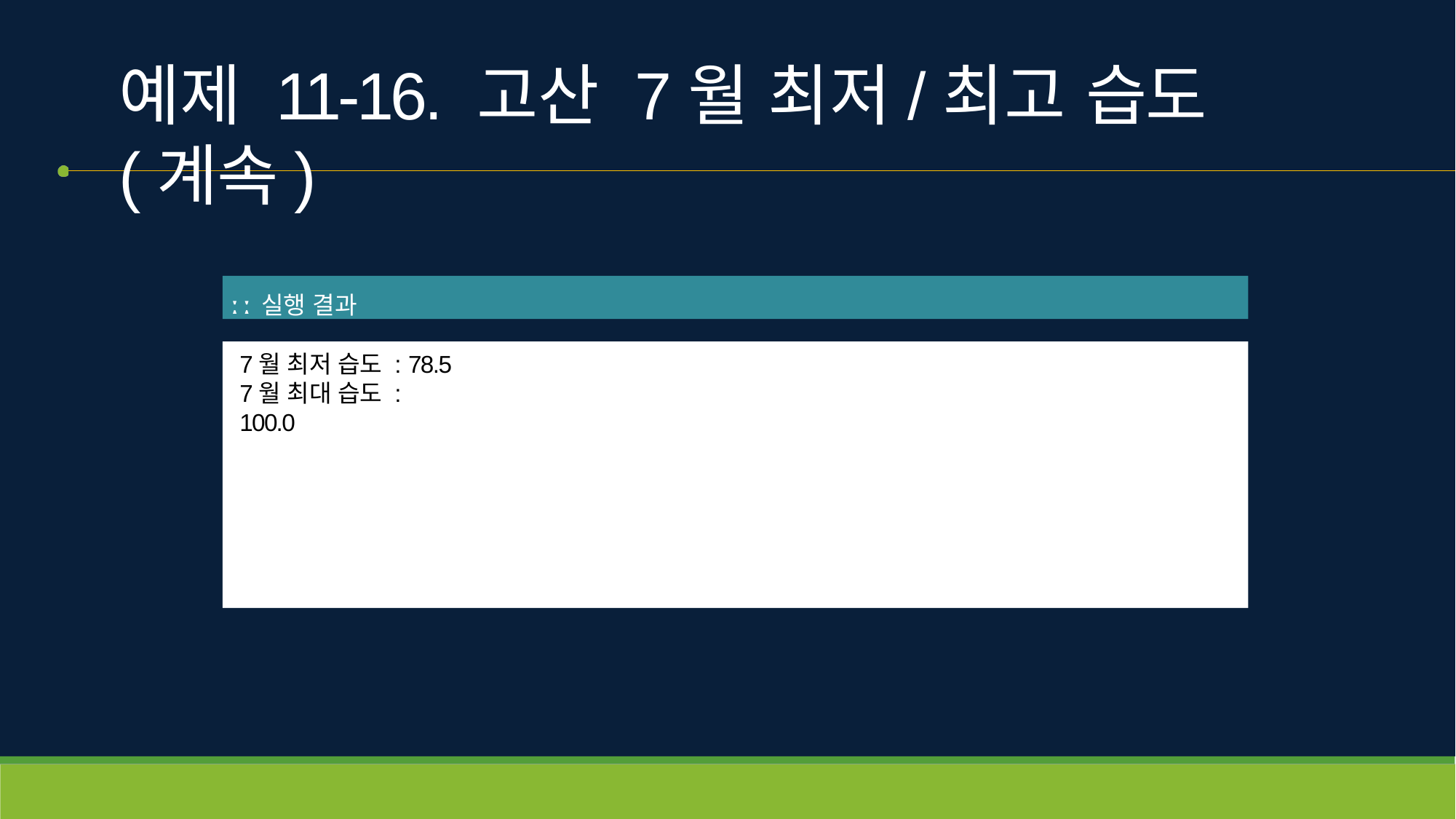

# 예제 11-16. 고산 7월 최저/최고 습도(계속)

ː ː 실행 결과

7월 최저 습도 : 78.5
7월 최대 습도 : 100.0